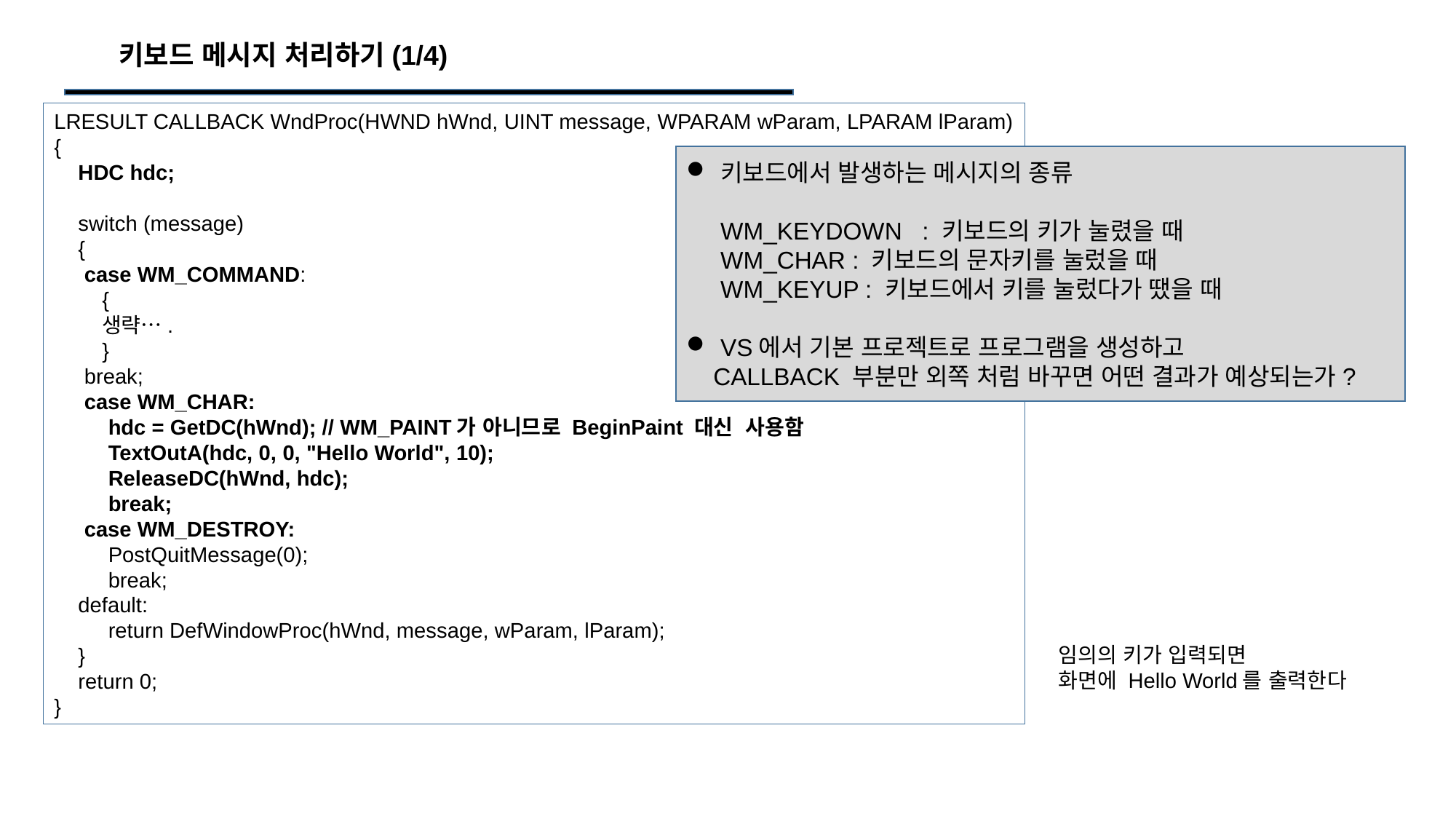

키보드 메시지 처리하기(1/4)

LRESULT CALLBACK WndProc(HWND hWnd, UINT message, WPARAM wParam, LPARAM lParam)
{
    HDC hdc;

    switch (message)
    {
     case WM_COMMAND:
        {
         생략….
        }
     break;
     case WM_CHAR:
         hdc = GetDC(hWnd); // WM_PAINT가 아니므로 BeginPaint 대신  사용함
         TextOutA(hdc, 0, 0, "Hello World", 10);
         ReleaseDC(hWnd, hdc);
         break;
     case WM_DESTROY:
         PostQuitMessage(0);
         break;
    default:
         return DefWindowProc(hWnd, message, wParam, lParam);
    }
    return 0;
}
키보드에서 발생하는 메시지의 종류
WM_KEYDOWN   : 키보드의 키가 눌렸을 때
WM_CHAR : 키보드의 문자키를 눌렀을 때
WM_KEYUP : 키보드에서 키를 눌렀다가 땠을 때

VS에서 기본 프로젝트로 프로그램을 생성하고
    CALLBACK 부분만 외쪽 처럼 바꾸면 어떤 결과가 예상되는가?
임의의 키가 입력되면
화면에 Hello World를 출력한다